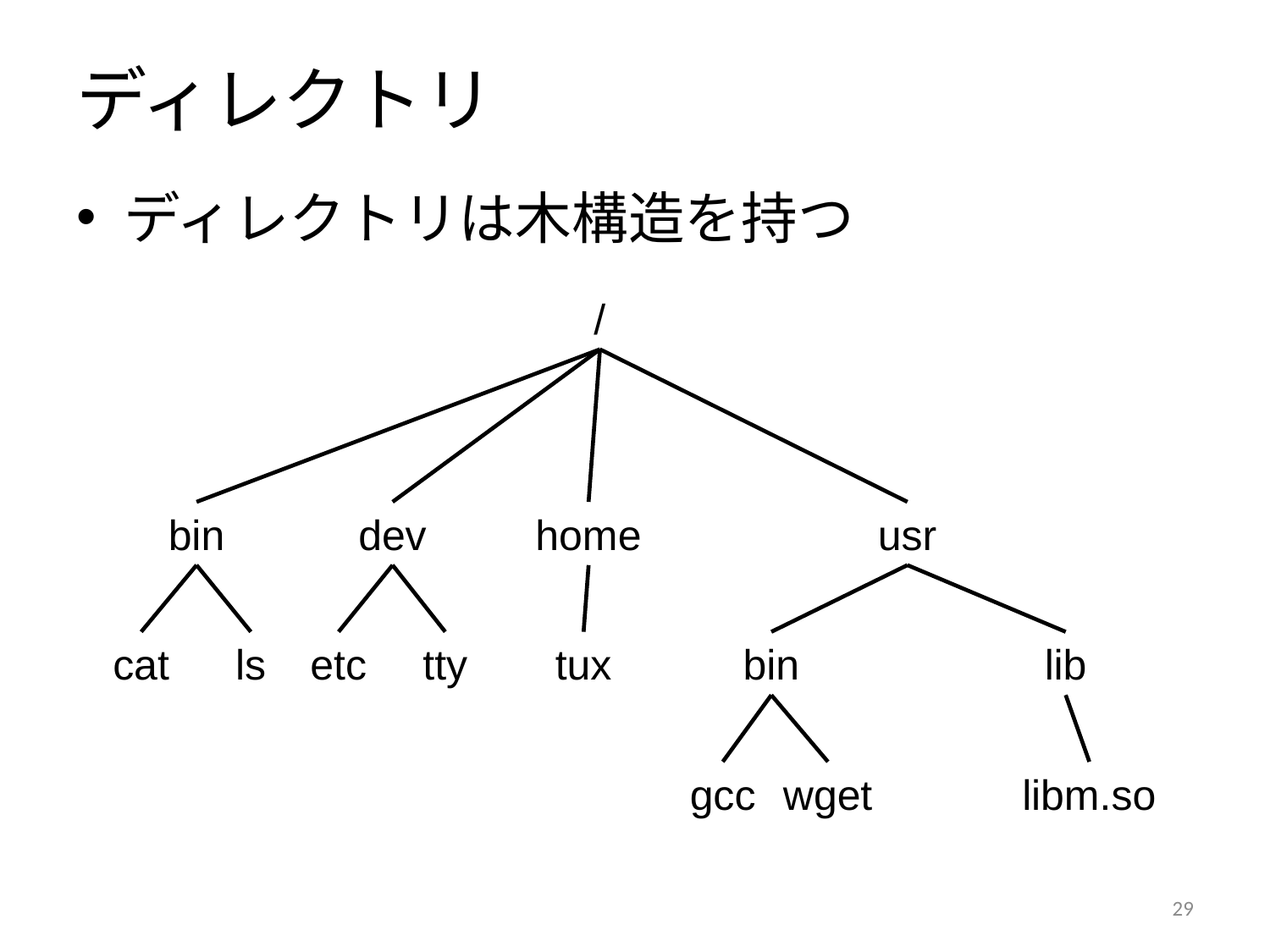

# ディレクトリ
ディレクトリは木構造を持つ
/
bin
dev
home
usr
cat
ls
etc
tty
tux
bin
lib
gcc
wget
libm.so
29